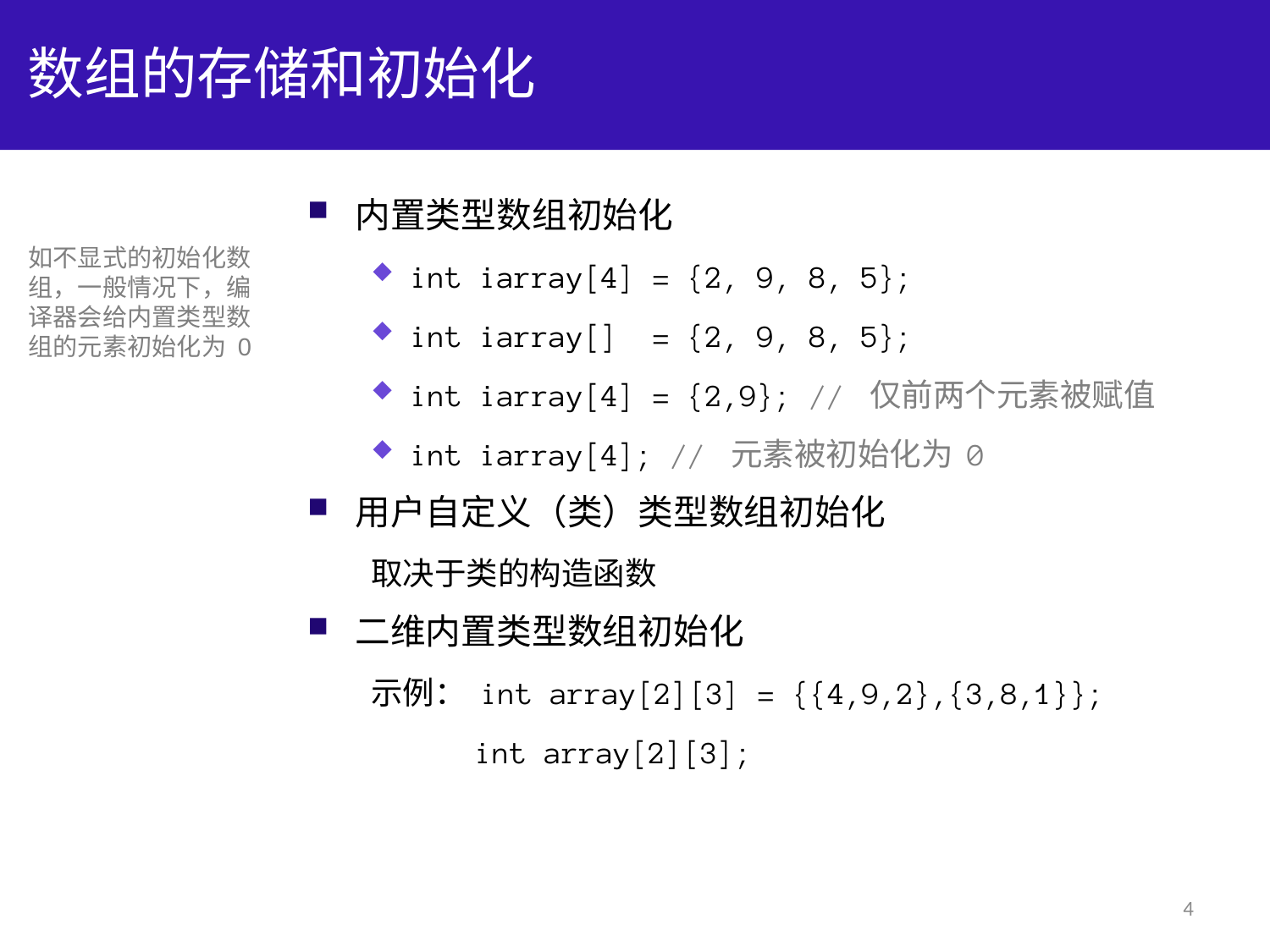

# 数组的存储和初始化
内置类型数组初始化
int iarray[4] = {2, 9, 8, 5};
int iarray[]  = {2, 9, 8, 5};
int iarray[4] = {2,9}; // 仅前两个元素被赋值
int iarray[4]; // 元素被初始化为 0
用户自定义（类）类型数组初始化
取决于类的构造函数
二维内置类型数组初始化
示例： int array[2][3] = {{4,9,2},{3,8,1}};
      int array[2][3];
如不显式的初始化数
组，一般情况下，编
译器会给内置类型数
组的元素初始化为 0
4